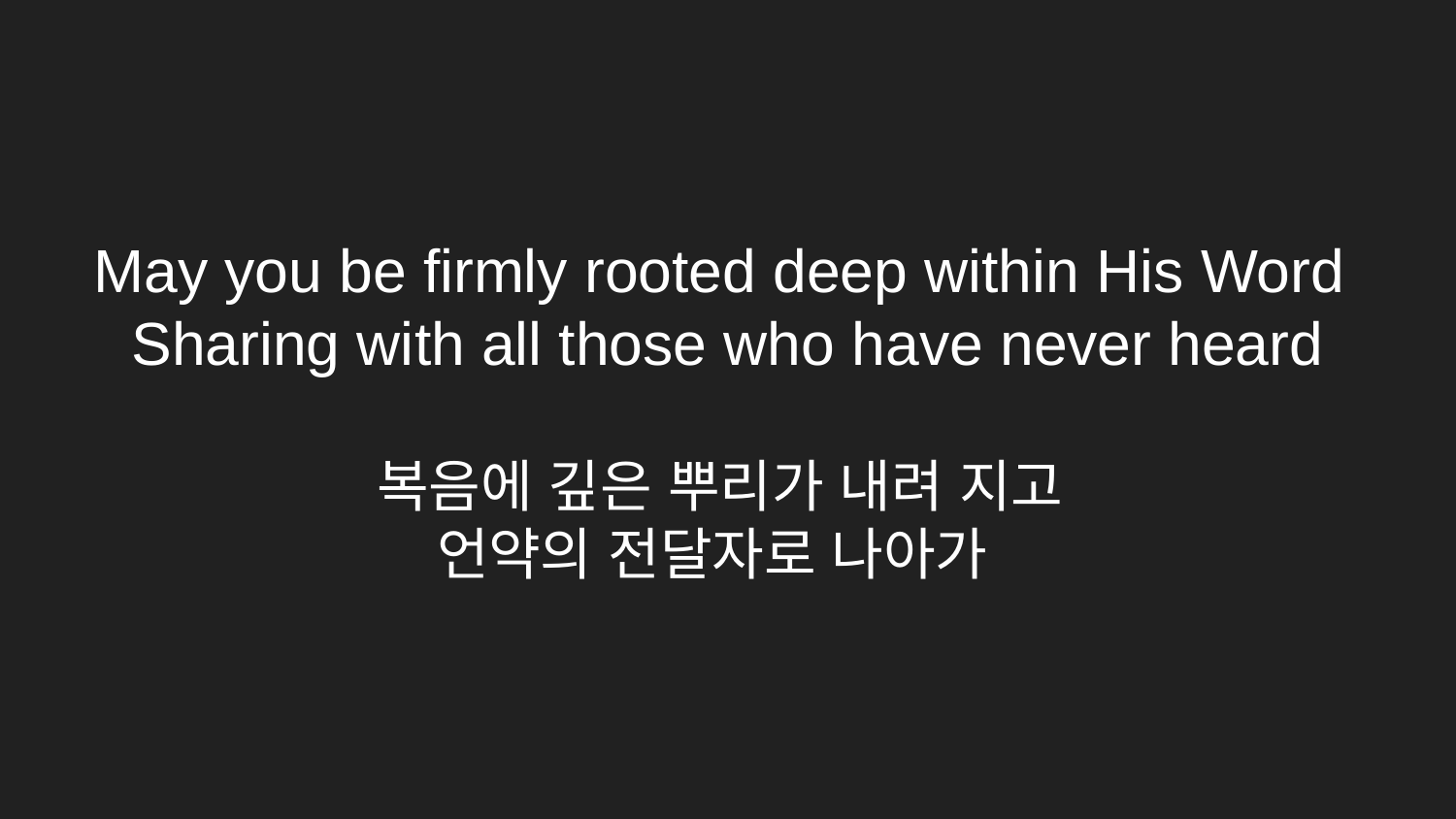

# May you be firmly rooted deep within His Word Sharing with all those who have never heard
복음에 깊은 뿌리가 내려 지고
언약의 전달자로 나아가